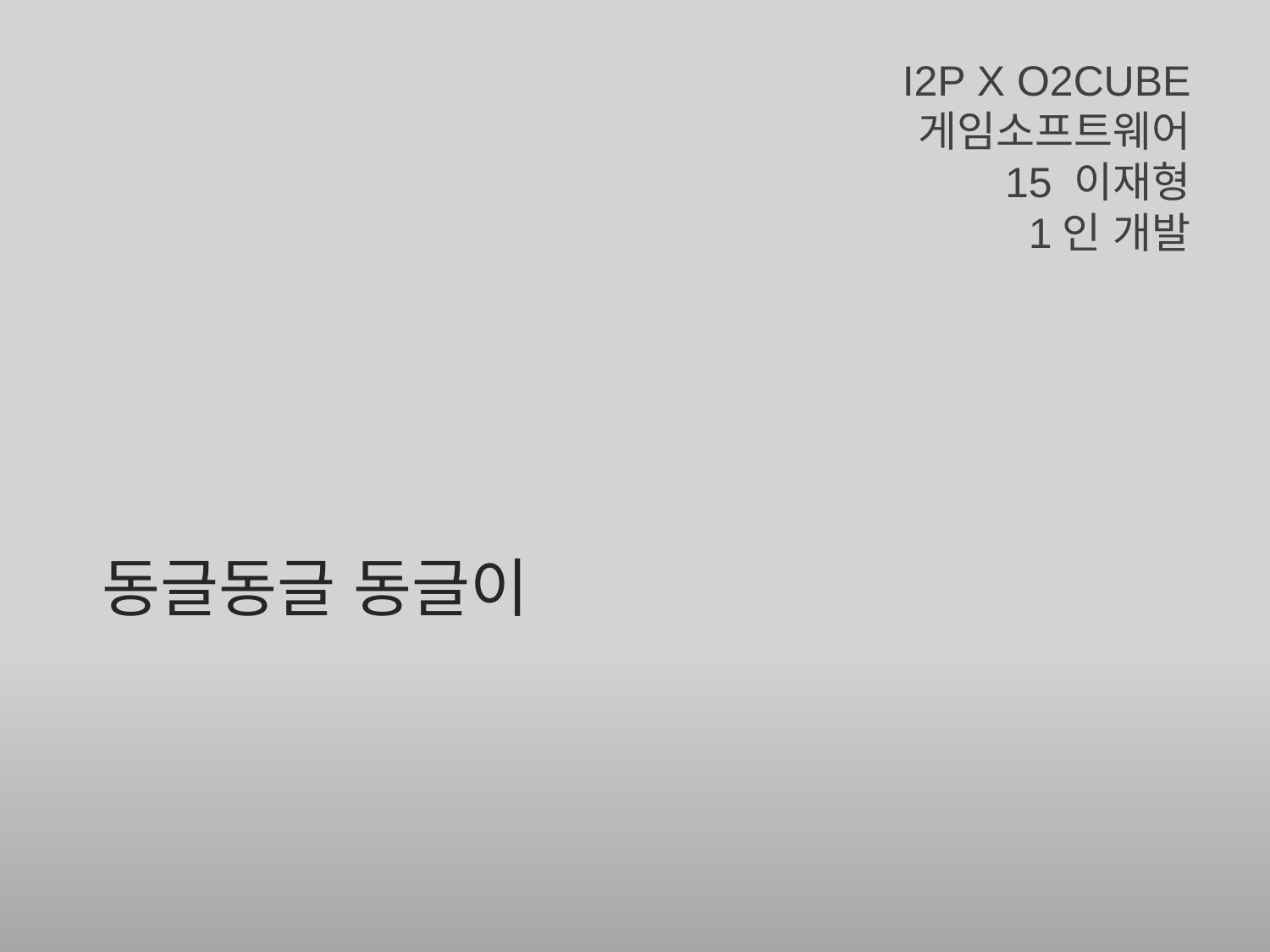

I2P X O2CUBE
게임소프트웨어
15 이재형
1인 개발

# 동글동글 동글이